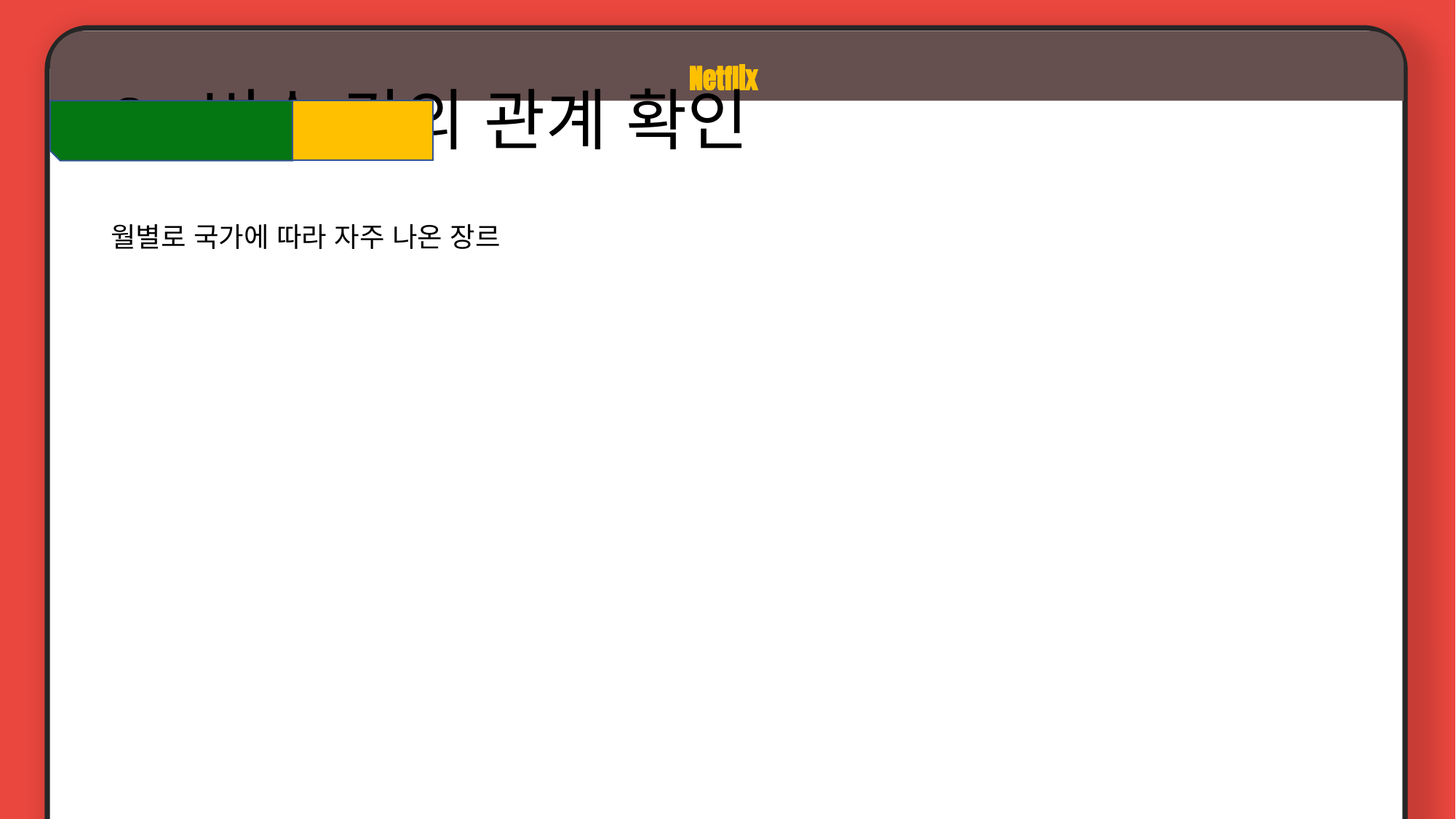

Netflix
# 2. 변수 간의 관계 확인

월별로 국가에 따라 자주 나온 장르